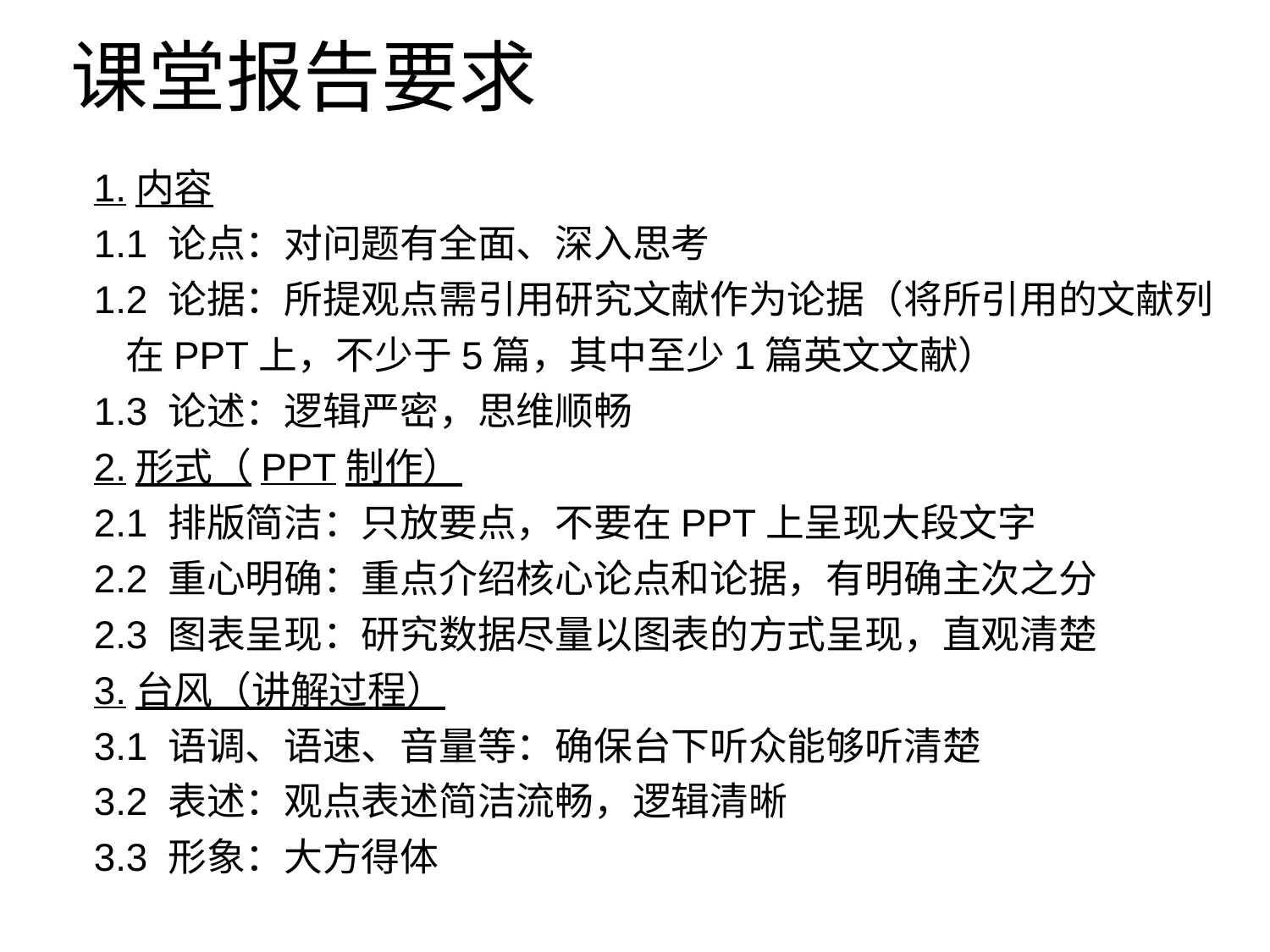

# 课堂报告要求
1.内容
1.1 论点：对问题有全面、深入思考
1.2 论据：所提观点需引用研究文献作为论据（将所引用的文献列在PPT上，不少于5篇，其中至少1篇英文文献）
1.3 论述：逻辑严密，思维顺畅
2.形式（PPT制作）
2.1 排版简洁：只放要点，不要在PPT上呈现大段文字
2.2 重心明确：重点介绍核心论点和论据，有明确主次之分
2.3 图表呈现：研究数据尽量以图表的方式呈现，直观清楚
3.台风（讲解过程）
3.1 语调、语速、音量等：确保台下听众能够听清楚
3.2 表述：观点表述简洁流畅，逻辑清晰
3.3 形象：大方得体